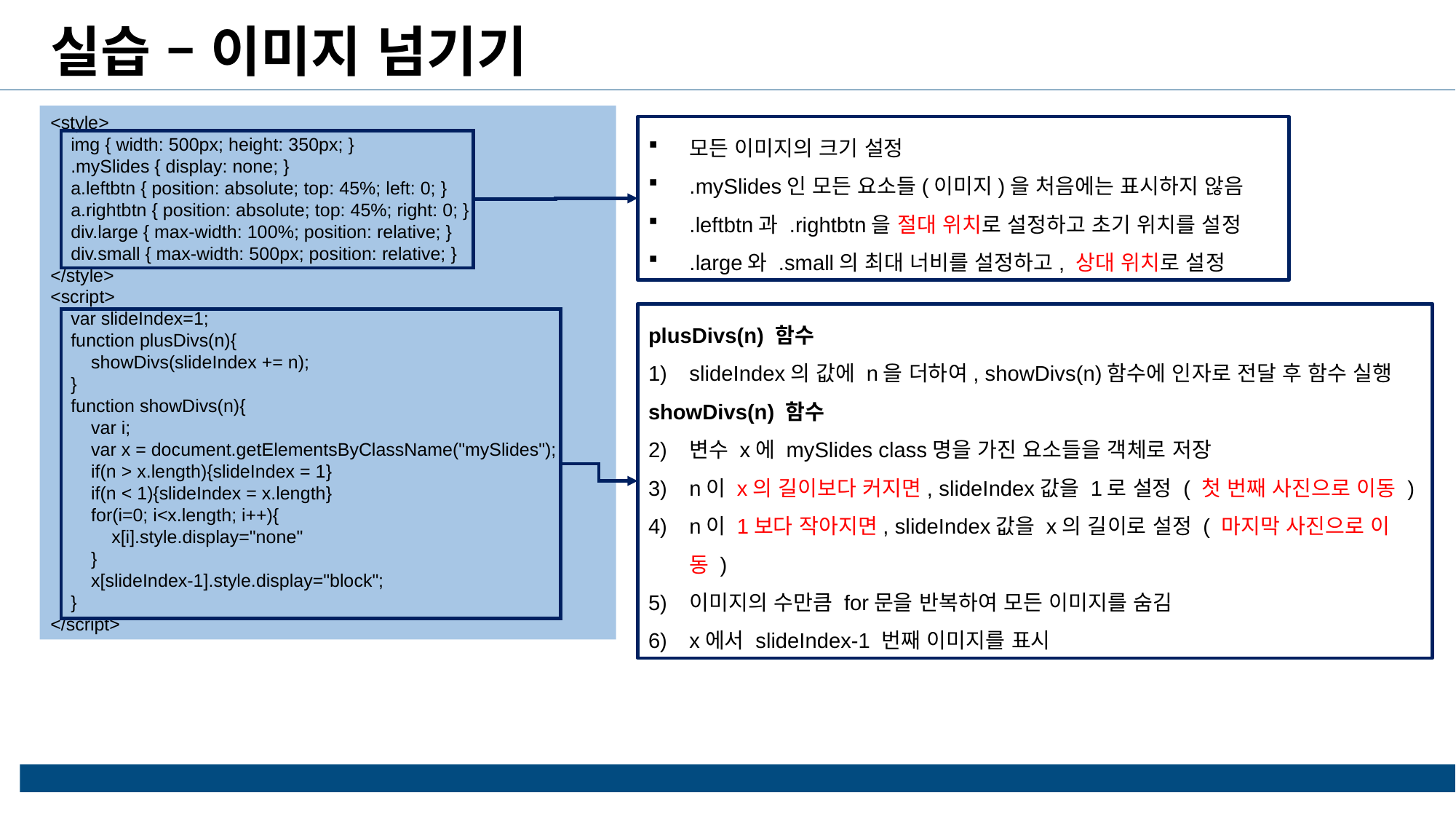

실습 – 이미지 넘기기
<style>
    img { width: 500px; height: 350px; }
    .mySlides { display: none; }
    a.leftbtn { position: absolute; top: 45%; left: 0; }
    a.rightbtn { position: absolute; top: 45%; right: 0; }
    div.large { max-width: 100%; position: relative; }
    div.small { max-width: 500px; position: relative; }
</style>
<script>
    var slideIndex=1;
    function plusDivs(n){
        showDivs(slideIndex += n);
    }
    function showDivs(n){
        var i;
        var x = document.getElementsByClassName("mySlides");
        if(n > x.length){slideIndex = 1}
        if(n < 1){slideIndex = x.length}
        for(i=0; i<x.length; i++){
            x[i].style.display="none"
        }
        x[slideIndex-1].style.display="block";
    }
</script>
모든 이미지의 크기 설정
.mySlides인 모든 요소들(이미지)을 처음에는 표시하지 않음
.leftbtn과 .rightbtn을 절대 위치로 설정하고 초기 위치를 설정
.large와 .small의 최대 너비를 설정하고, 상대 위치로 설정

plusDivs(n) 함수
slideIndex의 값에 n을 더하여, showDivs(n)함수에 인자로 전달 후 함수 실행
showDivs(n) 함수
변수 x에 mySlides class명을 가진 요소들을 객체로 저장
n이 x의 길이보다 커지면, slideIndex값을 1로 설정 ( 첫 번째 사진으로 이동 )
n이 1보다 작아지면, slideIndex값을 x의 길이로 설정 ( 마지막 사진으로 이동 )
이미지의 수만큼 for문을 반복하여 모든 이미지를 숨김
x에서 slideIndex-1 번째 이미지를 표시